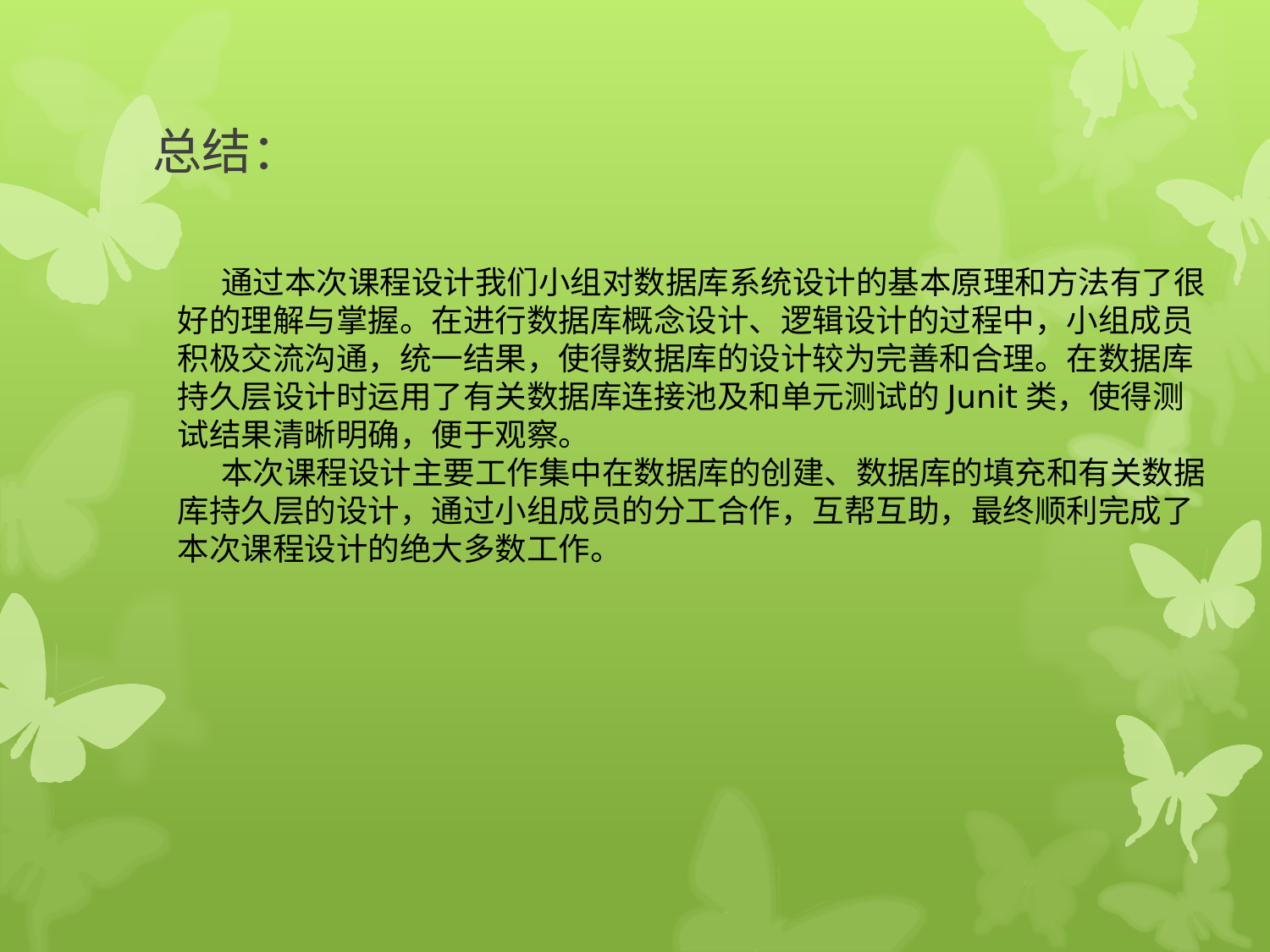

# 总结：
     通过本次课程设计我们小组对数据库系统设计的基本原理和方法有了很好的理解与掌握。在进行数据库概念设计、逻辑设计的过程中，小组成员积极交流沟通，统一结果，使得数据库的设计较为完善和合理。在数据库持久层设计时运用了有关数据库连接池及和单元测试的Junit类，使得测试结果清晰明确，便于观察。
     本次课程设计主要工作集中在数据库的创建、数据库的填充和有关数据库持久层的设计，通过小组成员的分工合作，互帮互助，最终顺利完成了本次课程设计的绝大多数工作。